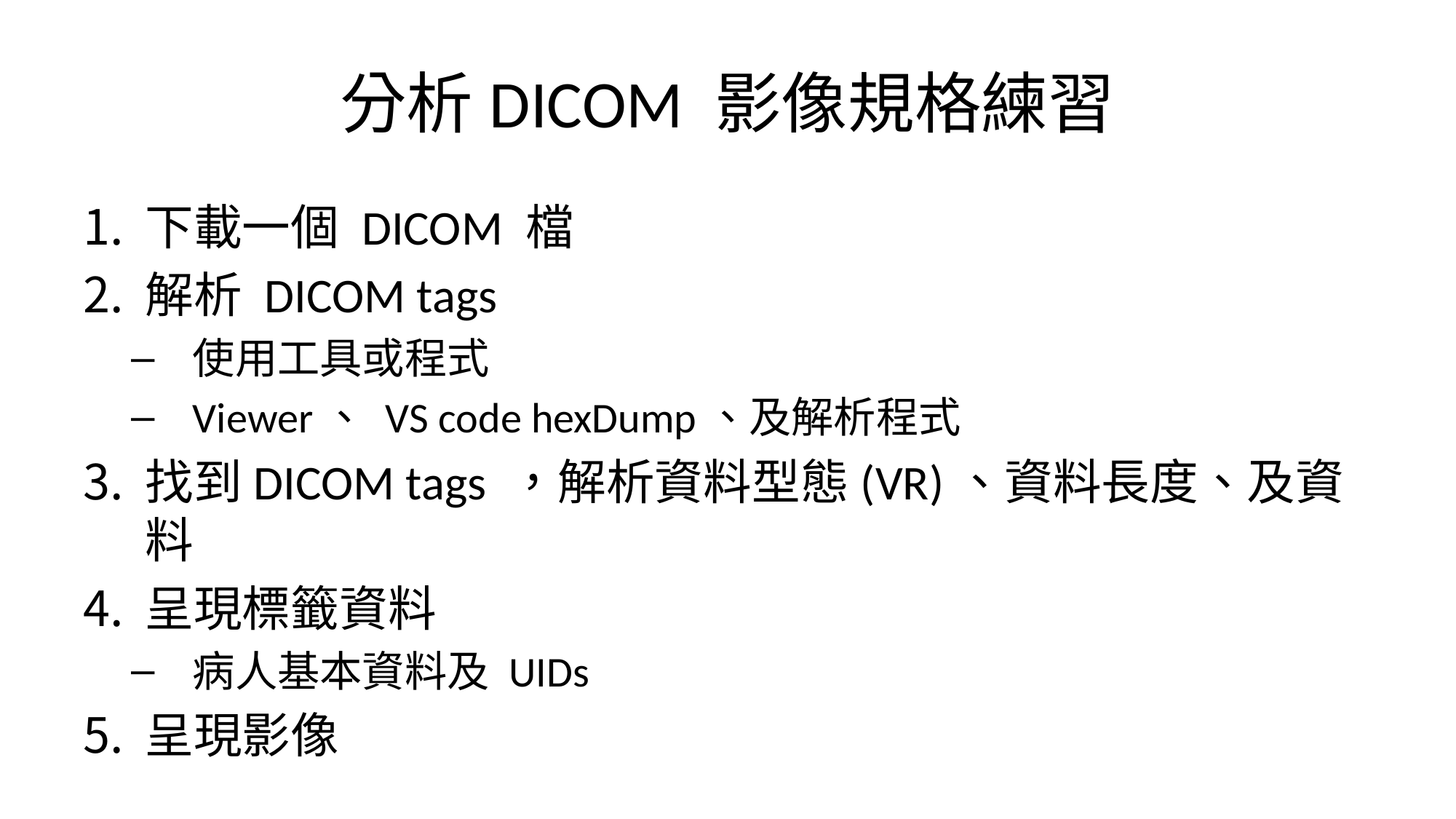

# 分析DICOM 影像規格練習
下載一個 DICOM 檔
解析 DICOM tags
使用工具或程式
Viewer、 VS code hexDump、及解析程式
找到DICOM tags ，解析資料型態(VR)、資料長度、及資料
呈現標籤資料
病人基本資料及 UIDs
呈現影像